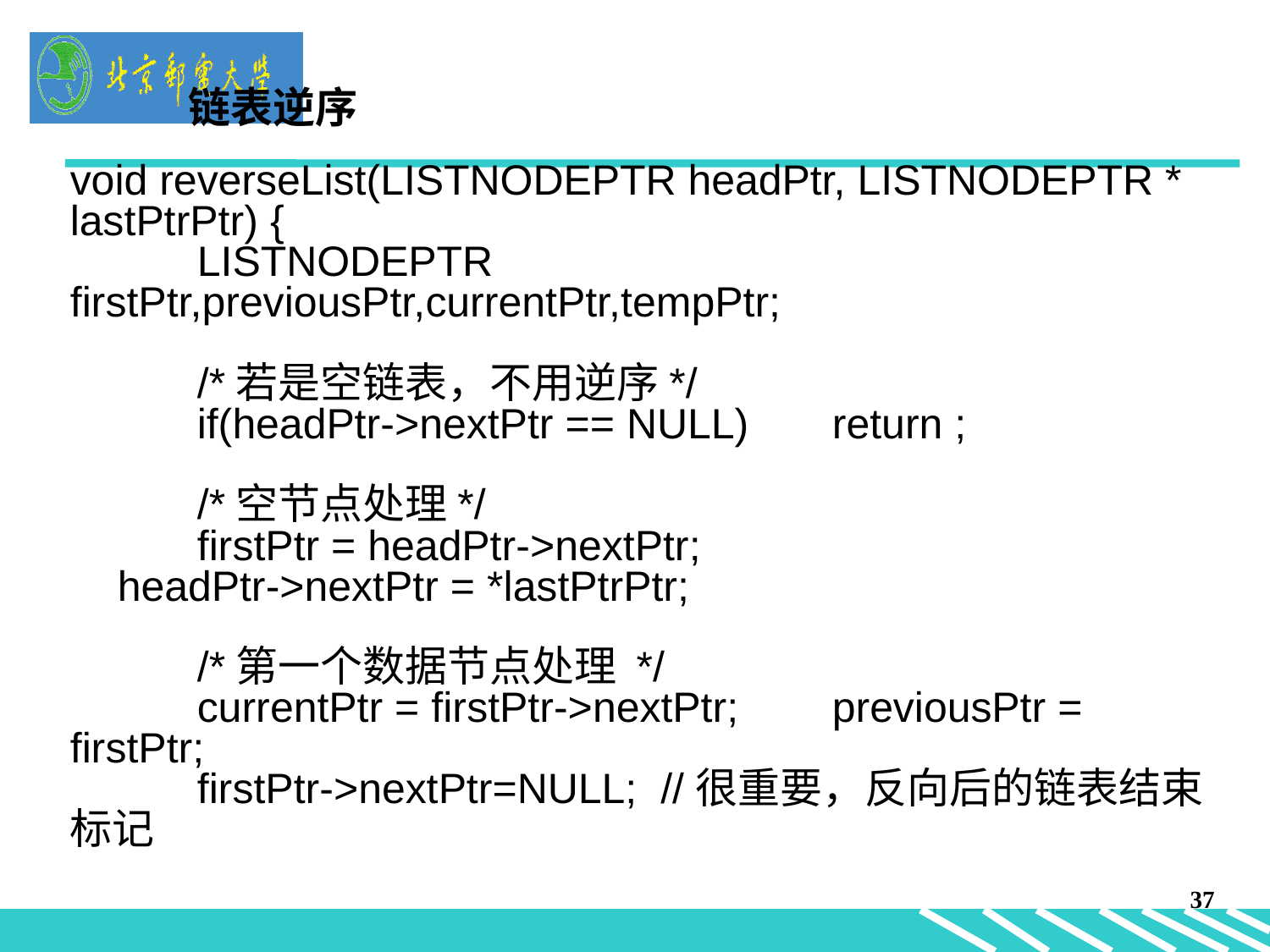

链表逆序
void reverseList(LISTNODEPTR headPtr, LISTNODEPTR * lastPtrPtr) {
    	LISTNODEPTR firstPtr,previousPtr,currentPtr,tempPtr;

	/*若是空链表，不用逆序*/
   	if(headPtr->nextPtr == NULL)  	return ;

	/*空节点处理*/
	firstPtr = headPtr->nextPtr;
    headPtr->nextPtr = *lastPtrPtr;

	/*第一个数据节点处理 */
	currentPtr = firstPtr->nextPtr; 	previousPtr = firstPtr;
	firstPtr->nextPtr=NULL;  //很重要，反向后的链表结束标记
37